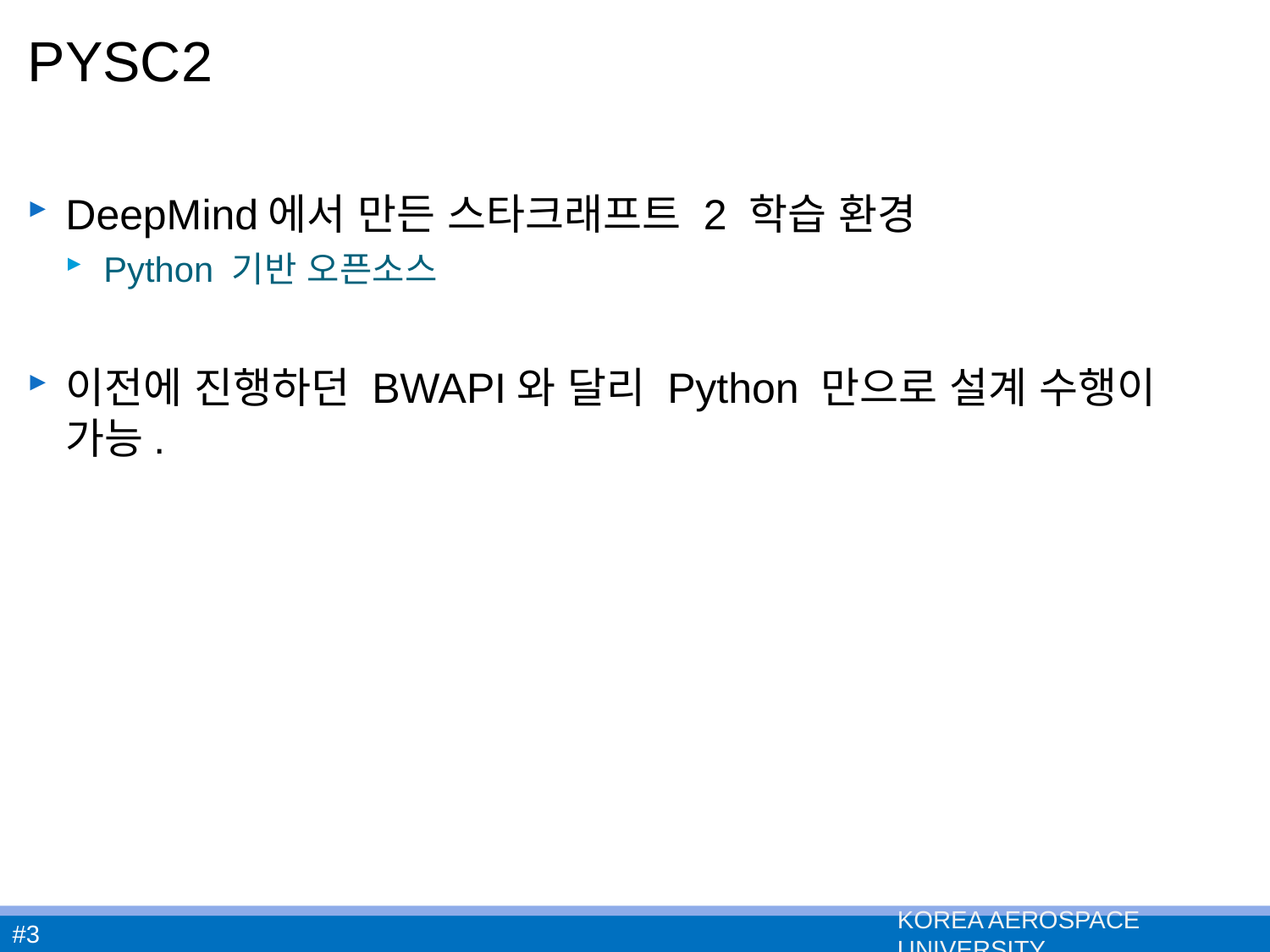

# PYSC2

DeepMind에서 만든 스타크래프트 2 학습 환경
Python 기반 오픈소스

이전에 진행하던 BWAPI와 달리 Python 만으로 설계 수행이 가능.

#3